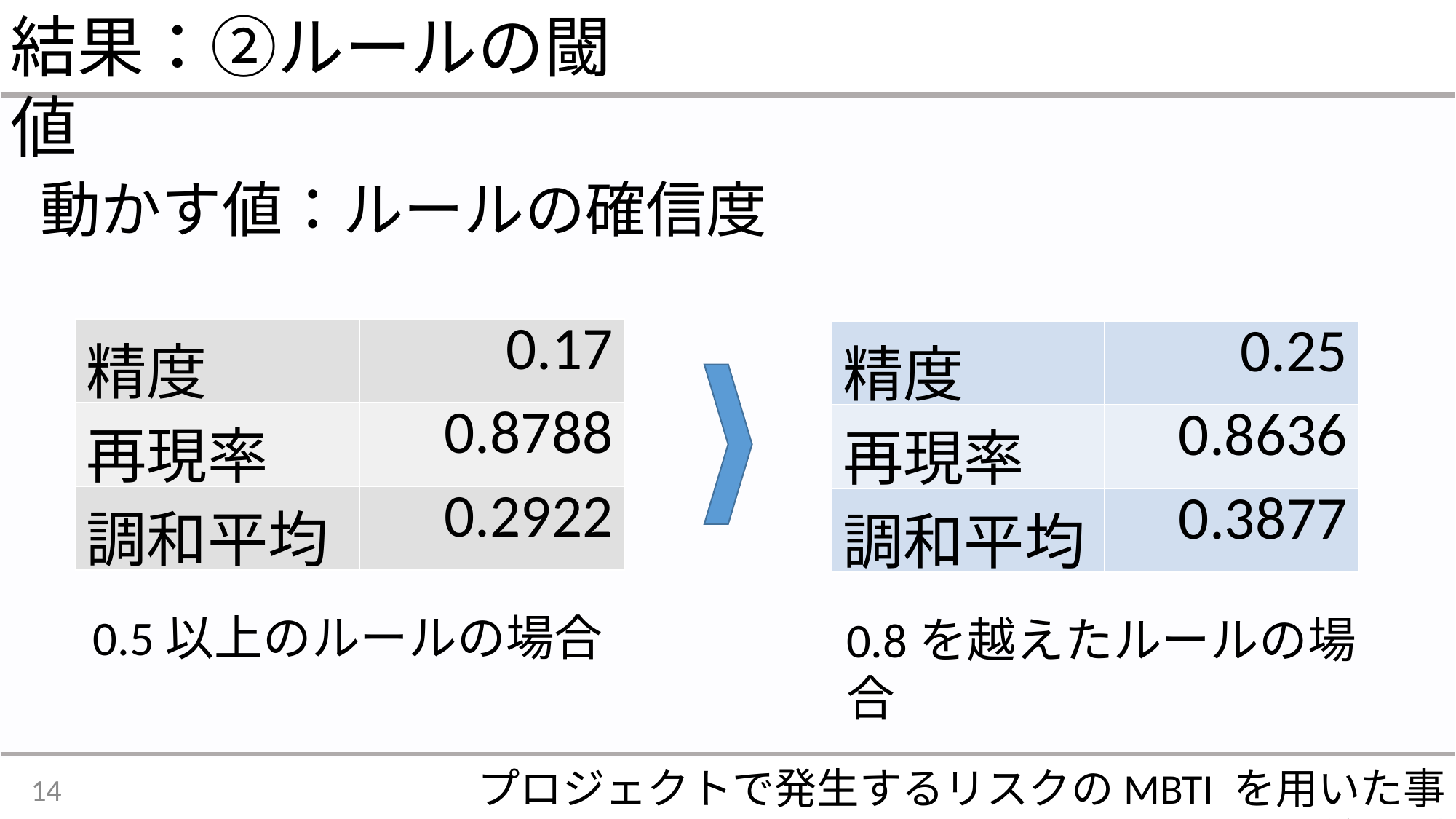

結果：②ルールの閾値

動かす値：ルールの確信度
| 精度 | 0.17 |
| --- | --- |
| 再現率 | 0.8788 |
| 調和平均 | 0.2922 |
| 精度 | 0.25 |
| --- | --- |
| 再現率 | 0.8636 |
| 調和平均 | 0.3877 |

0.5以上のルールの場合
0.8を越えたルールの場合
プロジェクトで発生するリスクのMBTI を用いた事前予測
14